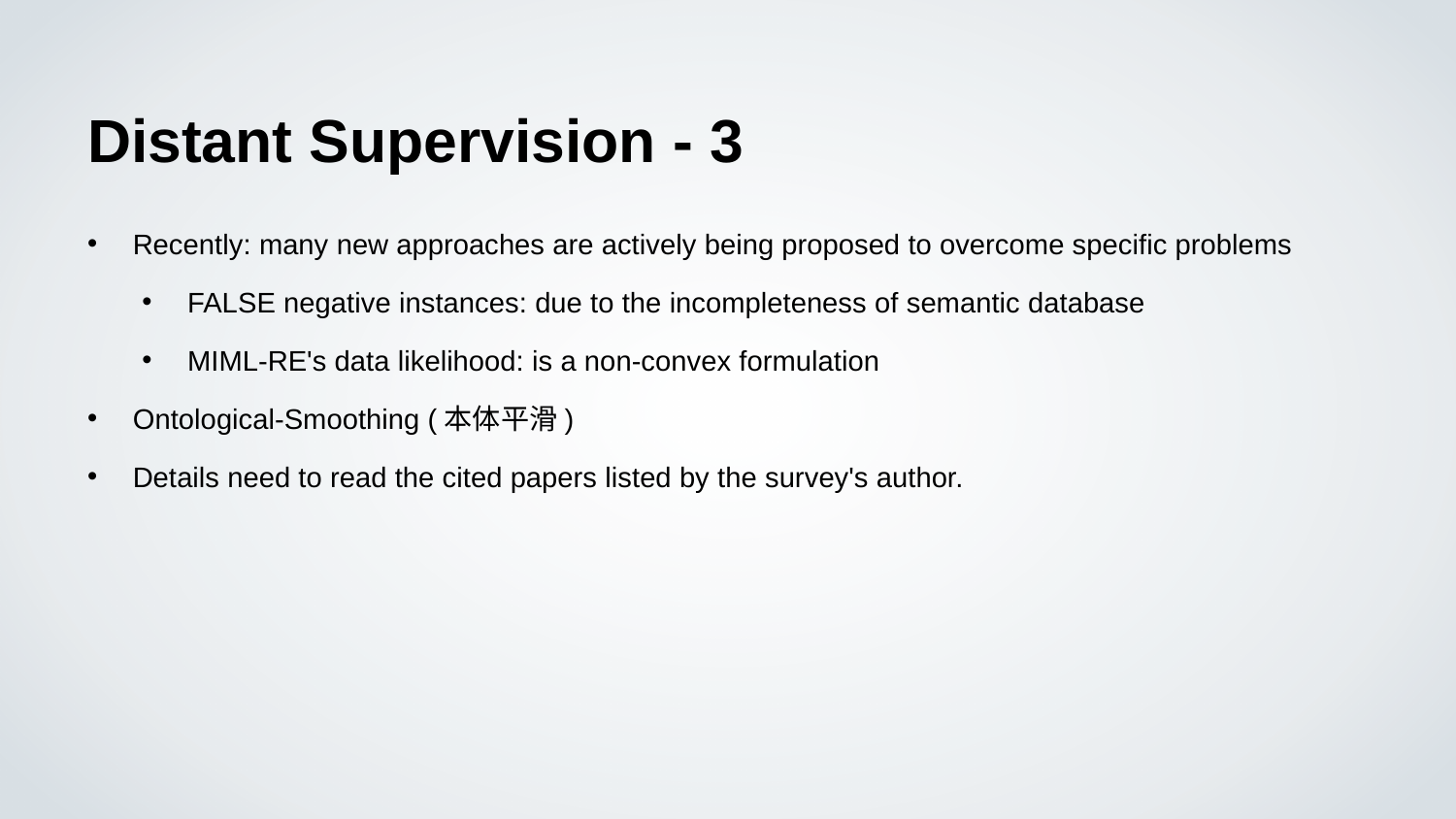

Distant Supervision - 3
Recently: many new approaches are actively being proposed to overcome specific problems
FALSE negative instances: due to the incompleteness of semantic database
MIML-RE's data likelihood: is a non-convex formulation
Ontological-Smoothing (本体平滑)
Details need to read the cited papers listed by the survey's author.